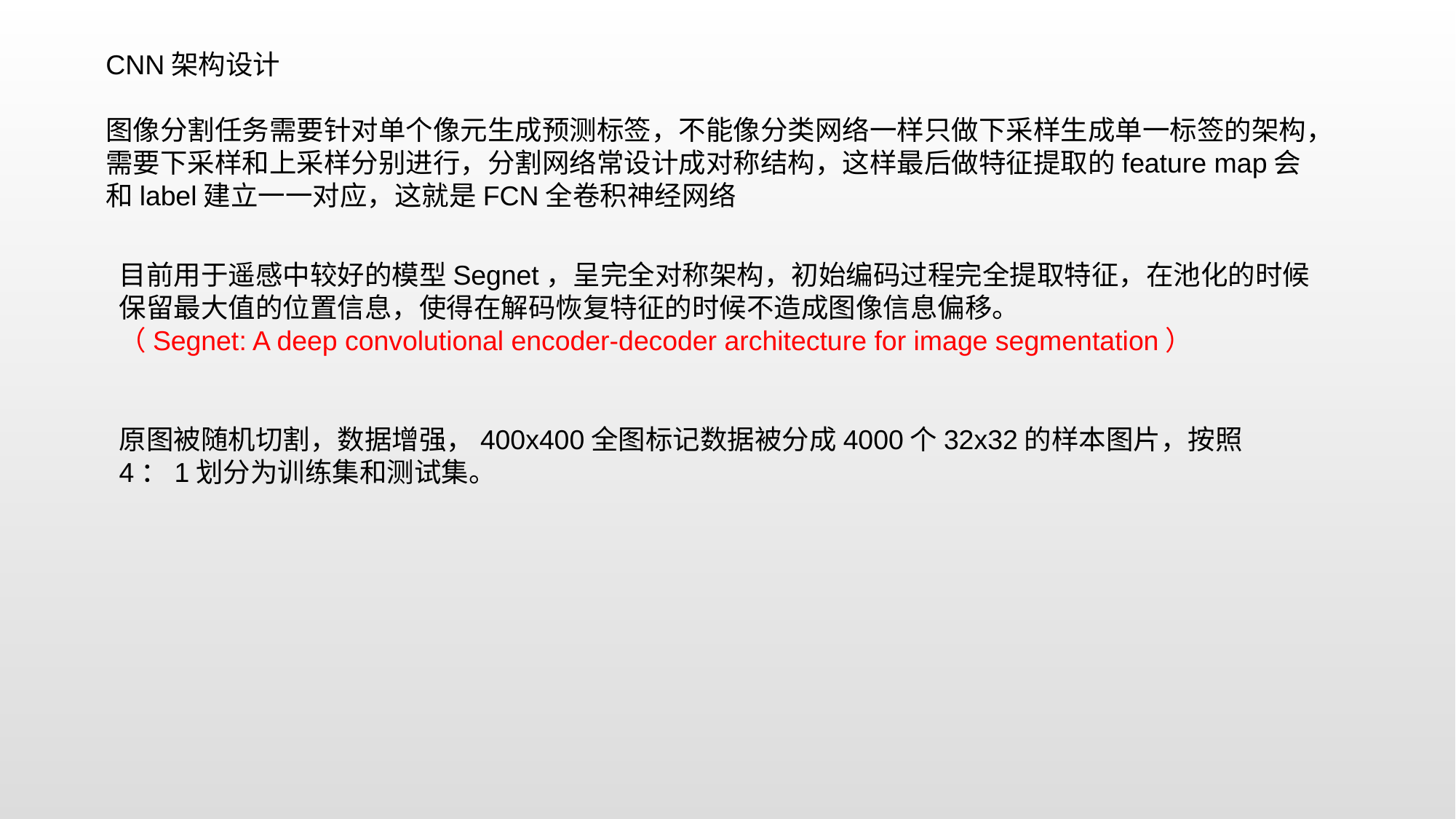

CNN架构设计

图像分割任务需要针对单个像元生成预测标签，不能像分类网络一样只做下采样生成单一标签的架构，需要下采样和上采样分别进行，分割网络常设计成对称结构，这样最后做特征提取的feature map会和label建立一一对应，这就是FCN全卷积神经网络
目前用于遥感中较好的模型Segnet，呈完全对称架构，初始编码过程完全提取特征，在池化的时候保留最大值的位置信息，使得在解码恢复特征的时候不造成图像信息偏移。
（Segnet: A deep convolutional encoder-decoder architecture for image segmentation）
原图被随机切割，数据增强，400x400全图标记数据被分成4000个32x32的样本图片，按照4：1划分为训练集和测试集。